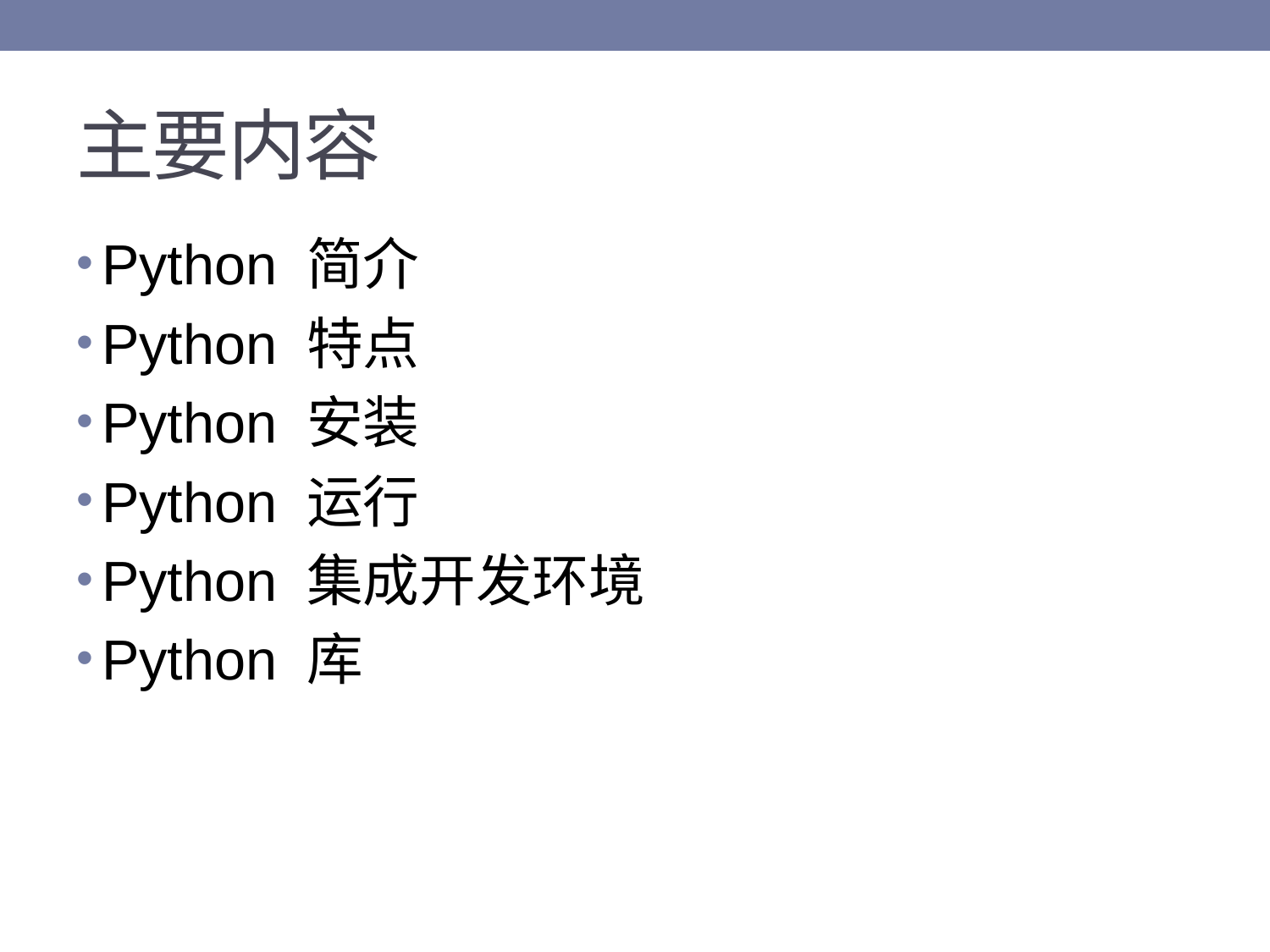

# 主要内容
Python 简介
Python 特点
Python 安装
Python 运行
Python 集成开发环境
Python 库